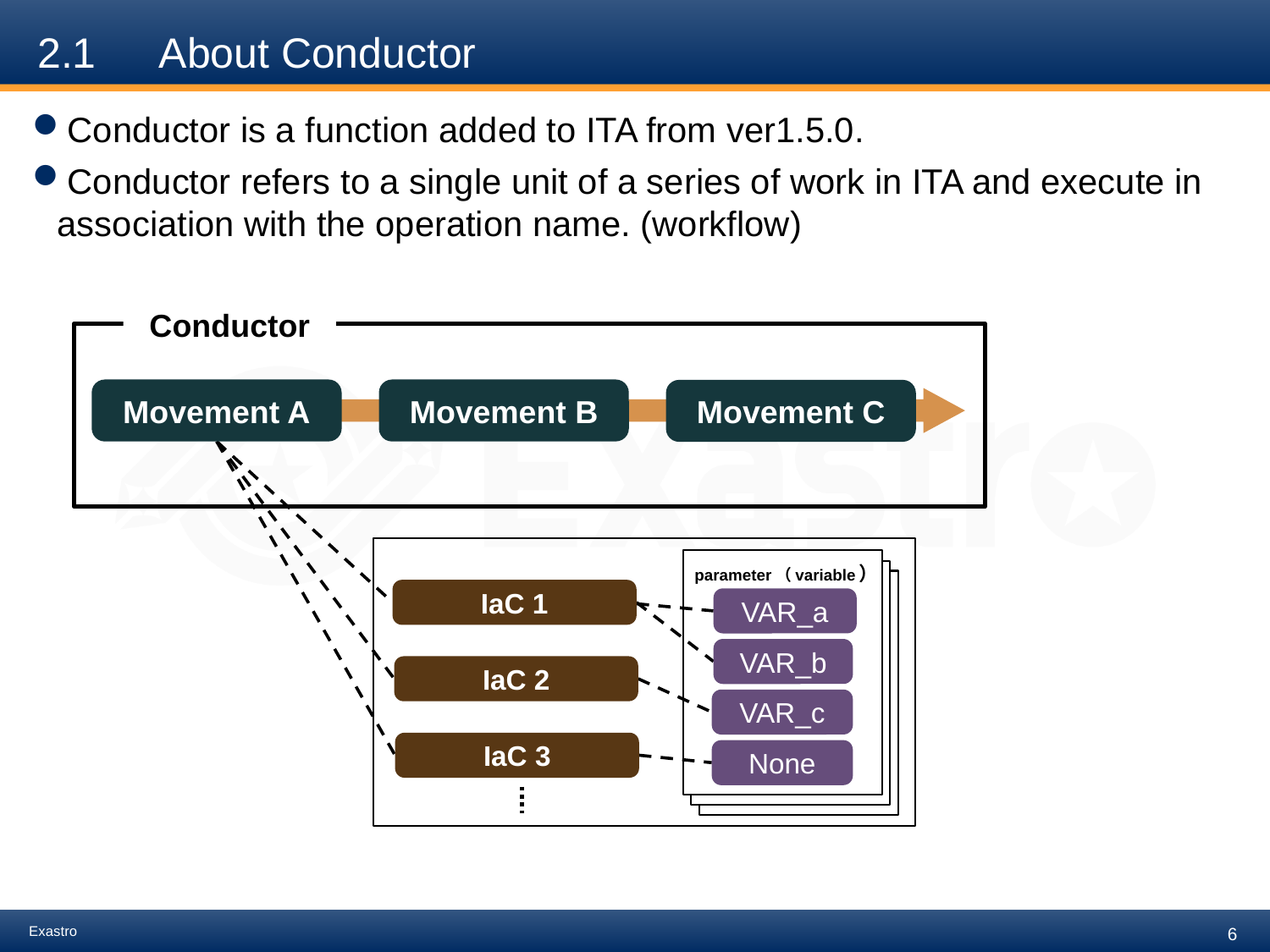

2.1　About Conductor

Conductor is a function added to ITA from ver1.5.0.
Conductor refers to a single unit of a series of work in ITA and execute in association with the operation name. (workflow)

# 1.1　Ansible driverについて　X/X
Conductor

Movement A
Movement B
Movement C

parameter（variable）

IaC 1
VAR_a
VAR_b
IaC 2
VAR_c
IaC 3
None